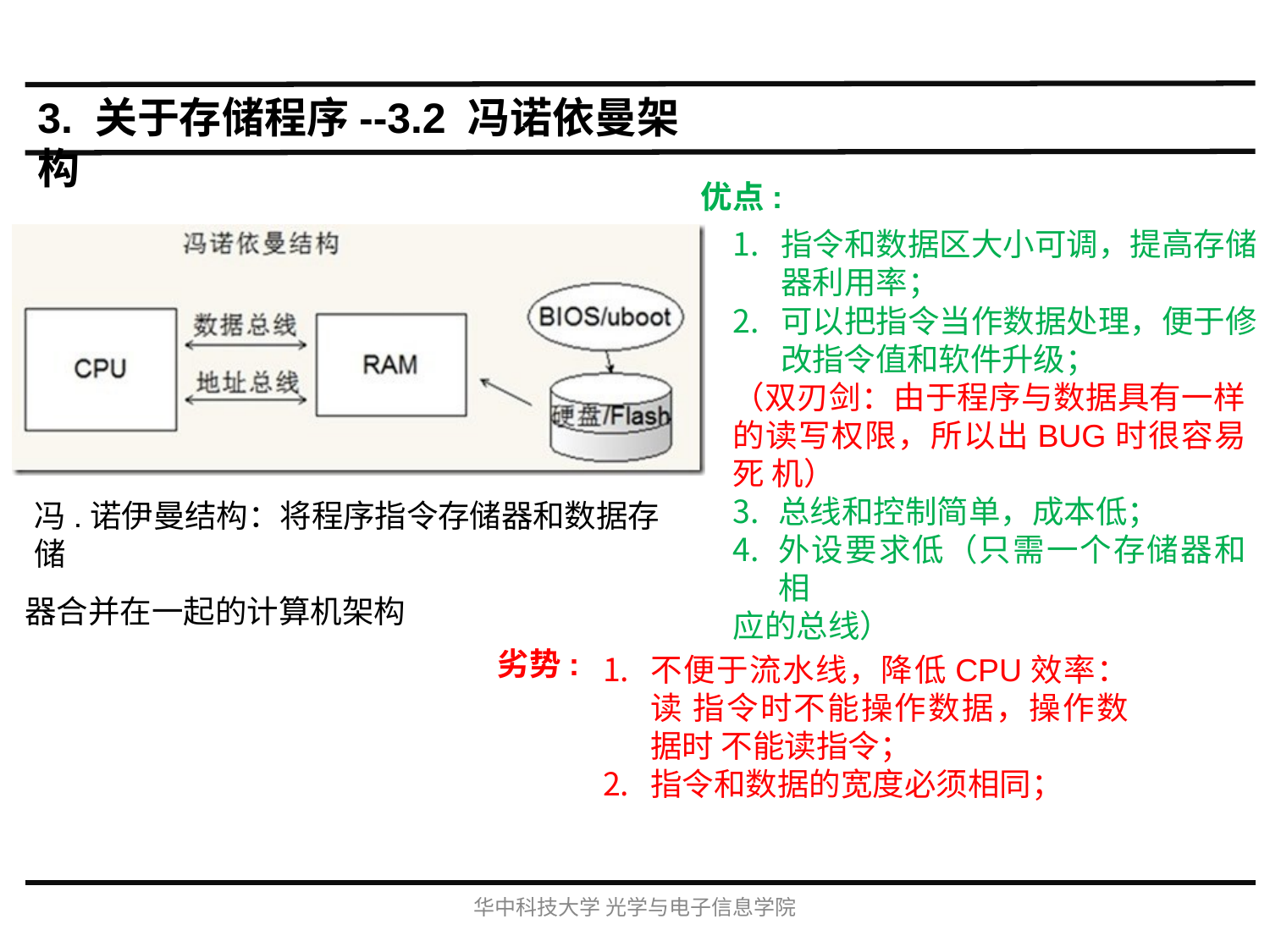

# 3. 关于存储程序--3.2 冯诺依曼架构
优点:
指令和数据区大小可调，提高存储 器利用率；
可以把指令当作数据处理，便于修
改指令值和软件升级；
（双刃剑：由于程序与数据具有一样 的读写权限，所以出BUG时很容易死 机）
总线和控制简单，成本低；
外设要求低（只需一个存储器和相
应的总线）

冯.诺伊曼结构：将程序指令存储器和数据存储
器合并在一起的计算机架构
劣势:
不便于流水线，降低CPU效率：读 指令时不能操作数据，操作数据时 不能读指令；
指令和数据的宽度必须相同；
华中科技大学光学与电子信息学院